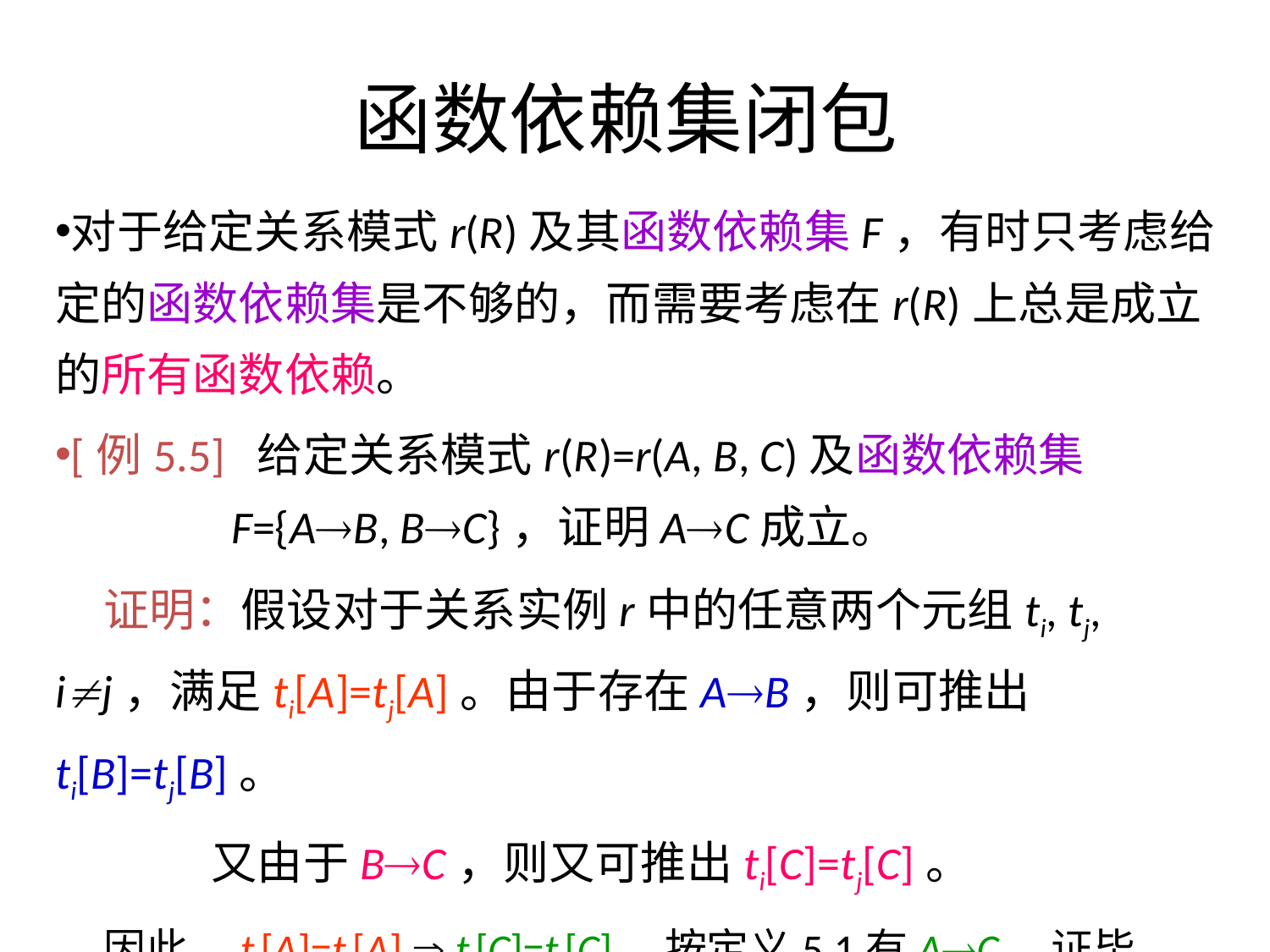

# 函数依赖集闭包
对于给定关系模式r(R)及其函数依赖集F，有时只考虑给定的函数依赖集是不够的，而需要考虑在r(R)上总是成立的所有函数依赖。
[例5.5]  给定关系模式r(R)=r(A, B, C)及函数依赖集
                 F={A→B, B→C}，证明A→C成立。
    证明：假设对于关系实例r中的任意两个元组ti, tj, i≠j，满足ti[A]=tj[A]。由于存在A→B，则可推出ti[B]=tj[B]。
              又由于B→C，则又可推出ti[C]=tj[C]。
    因此，ti[A]=tj[A] ⇒ ti[C]=tj[C]。按定义5.1有A→C。证毕。